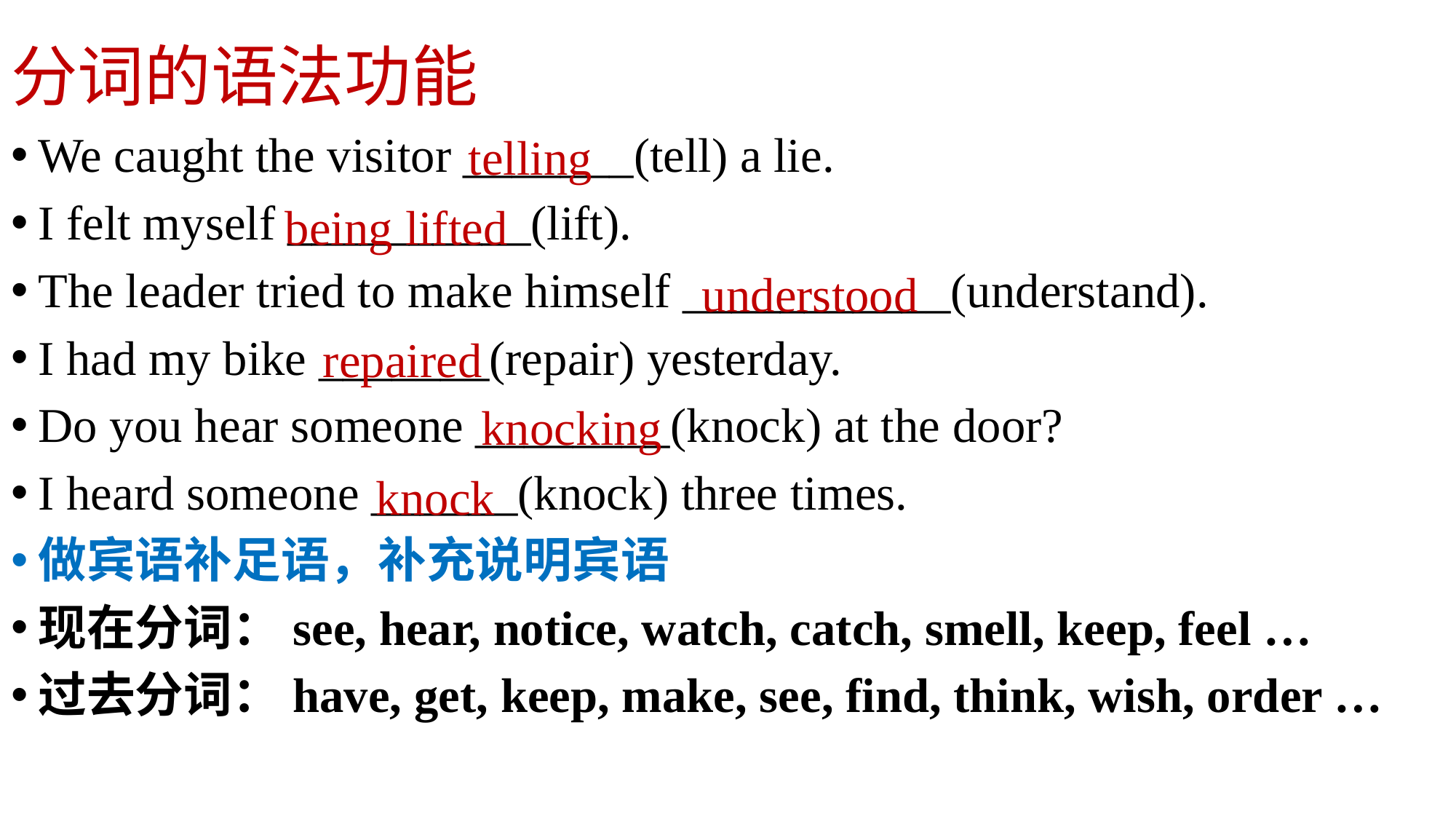

# 分词的语法功能
telling
We caught the visitor _______(tell) a lie.
I felt myself __________(lift).
The leader tried to make himself ___________(understand).
I had my bike _______(repair) yesterday.
Do you hear someone ________(knock) at the door?
I heard someone ______(knock) three times.
做宾语补足语，补充说明宾语
现在分词：see, hear, notice, watch, catch, smell, keep, feel …
过去分词：have, get, keep, make, see, find, think, wish, order …
being lifted
understood
repaired
knocking
knock